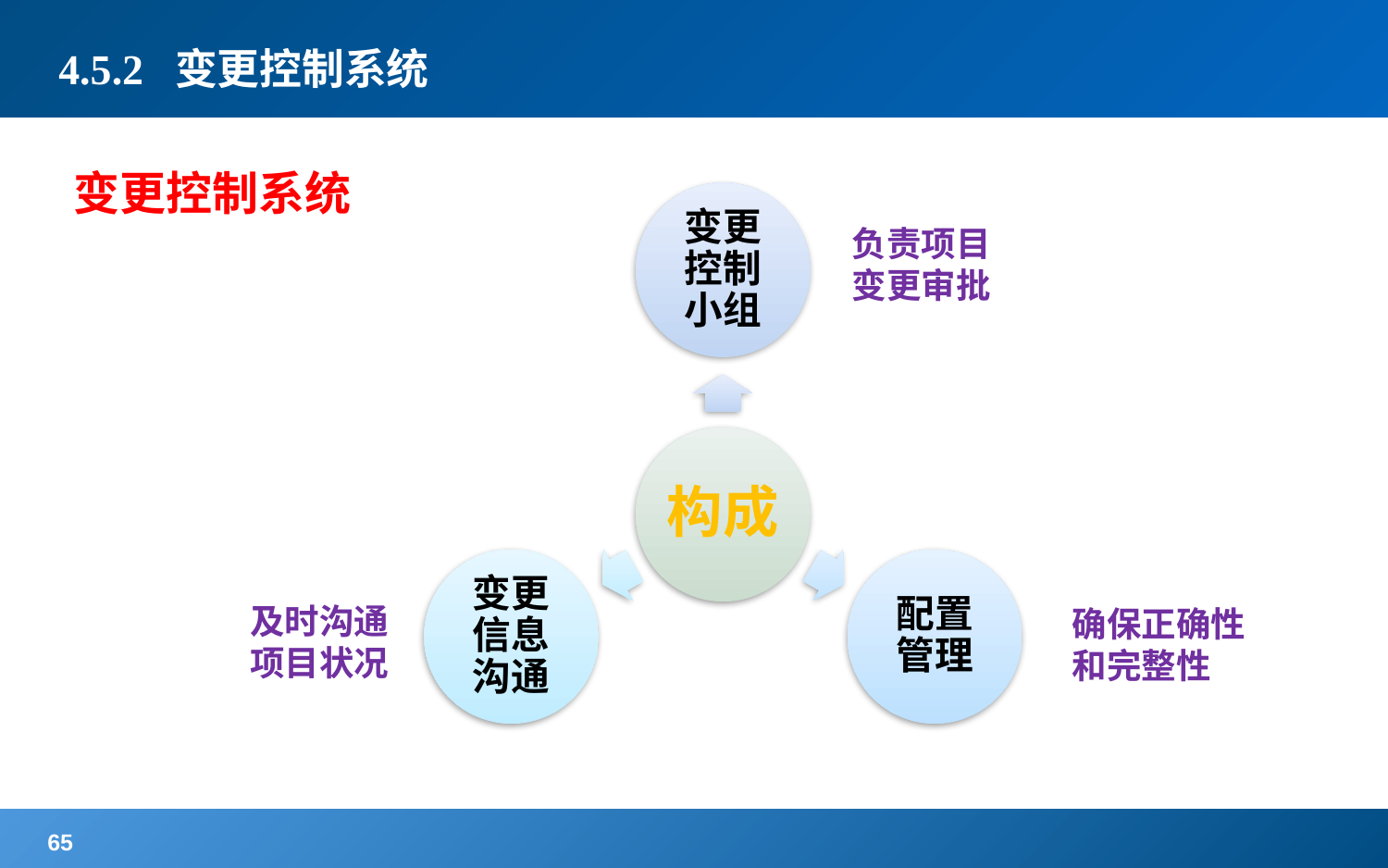

# 4.5.2  变更控制系统
变更控制系统

构成

变更控制小组

配置管理

变更信息沟通
负责项目变更审批
及时沟通项目状况
确保正确性和完整性